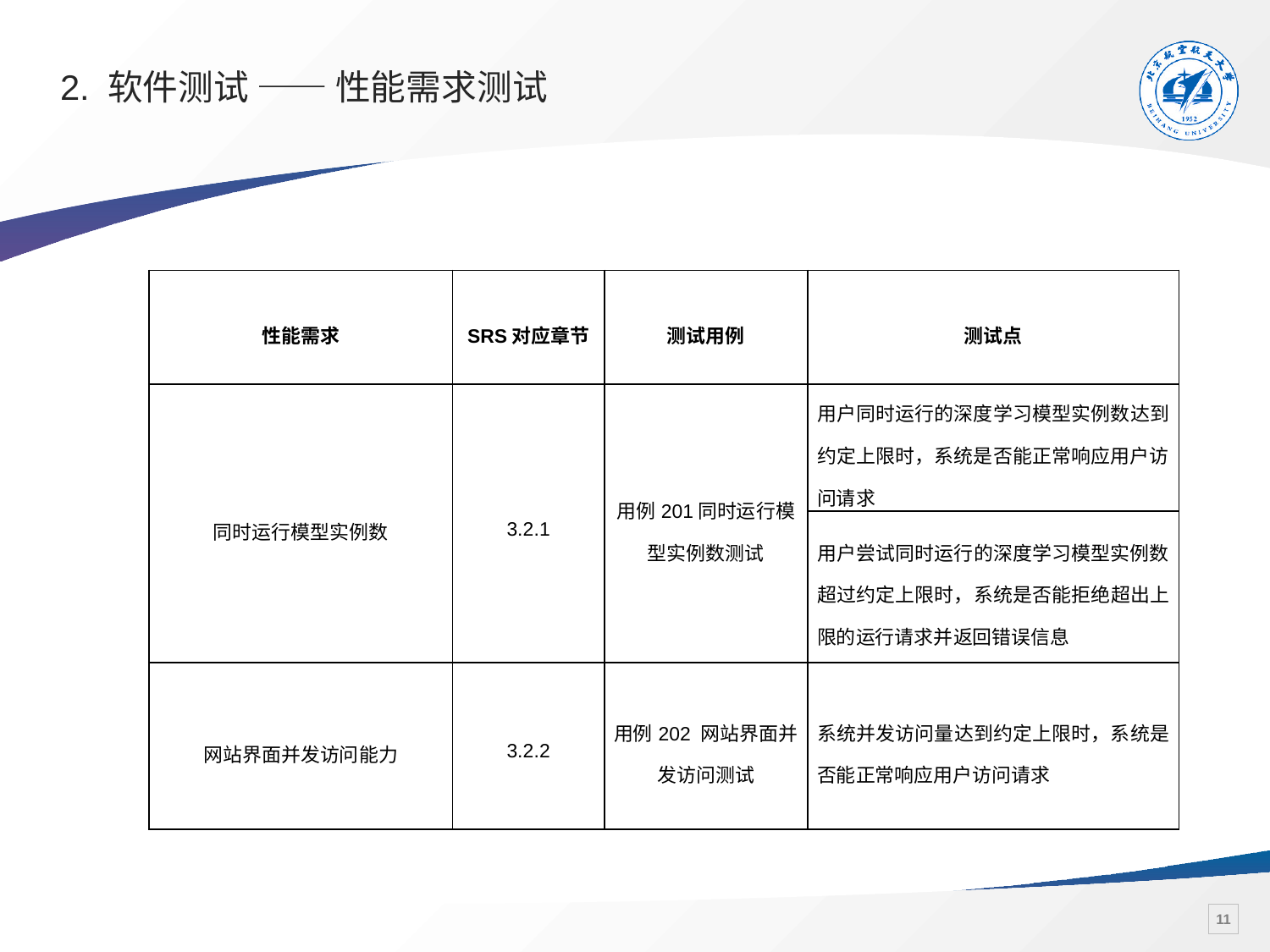

# 2. 软件测试 —— 性能需求测试
| 性能需求 | SRS对应章节 | 测试用例 | 测试点 |
| --- | --- | --- | --- |
| 同时运行模型实例数 | 3.2.1 | 用例201同时运行模型实例数测试 | 用户同时运行的深度学习模型实例数达到约定上限时，系统是否能正常响应用户访问请求 |
|  |  |  | 用户尝试同时运行的深度学习模型实例数超过约定上限时，系统是否能拒绝超出上限的运行请求并返回错误信息 |
| 网站界面并发访问能力 | 3.2.2 | 用例202 网站界面并发访问测试 | 系统并发访问量达到约定上限时，系统是否能正常响应用户访问请求 |